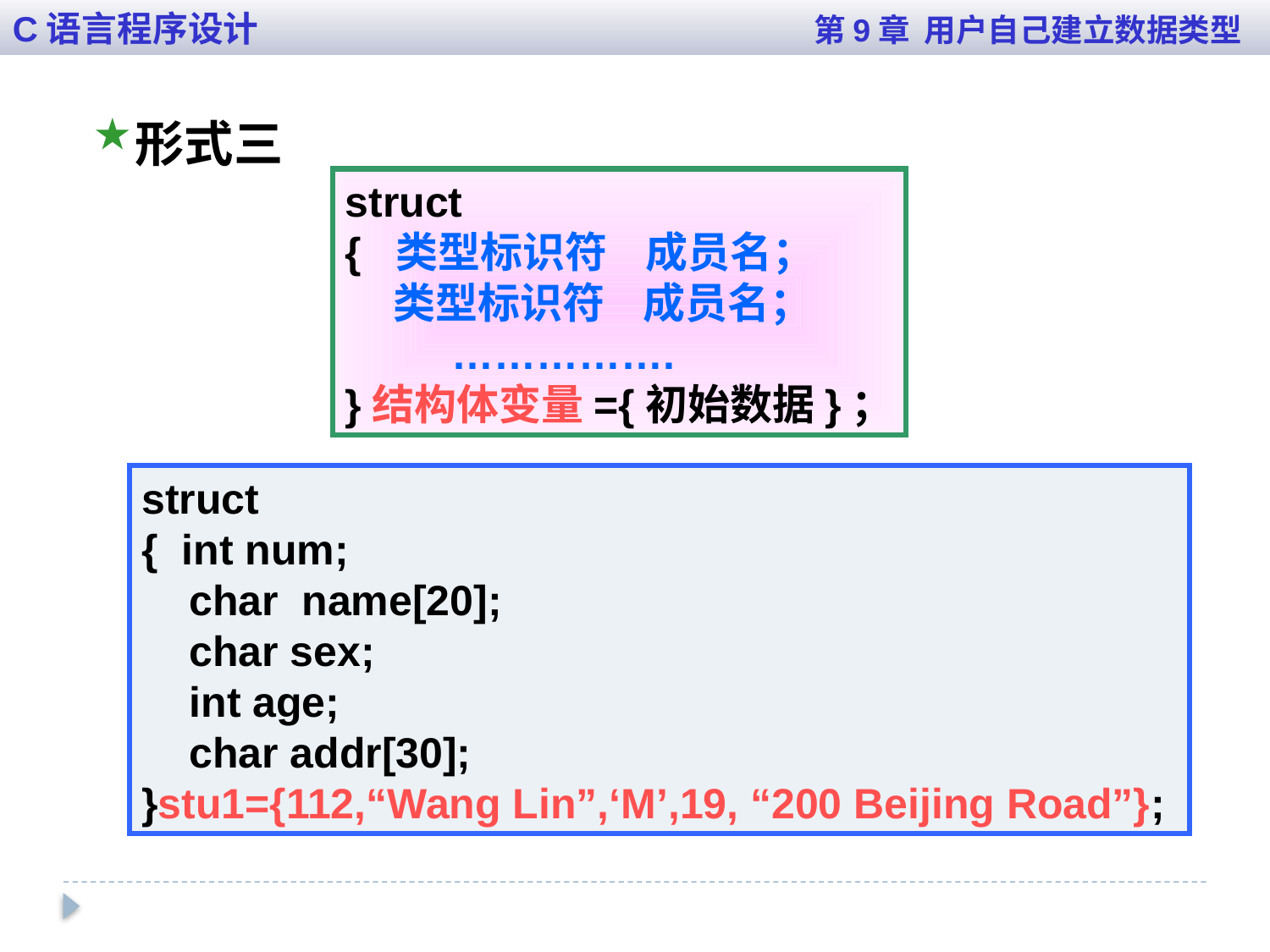

C语言程序设计                                                                     第9章  用户自己建立数据类型
形式三
struct
{  类型标识符    成员名；
    类型标识符    成员名；
         …………….
}结构体变量={初始数据}；
struct
{  int num;
    char  name[20];
    char sex;
    int age;
    char addr[30];
}stu1={112,“Wang Lin”,‘M’,19, “200 Beijing Road”};